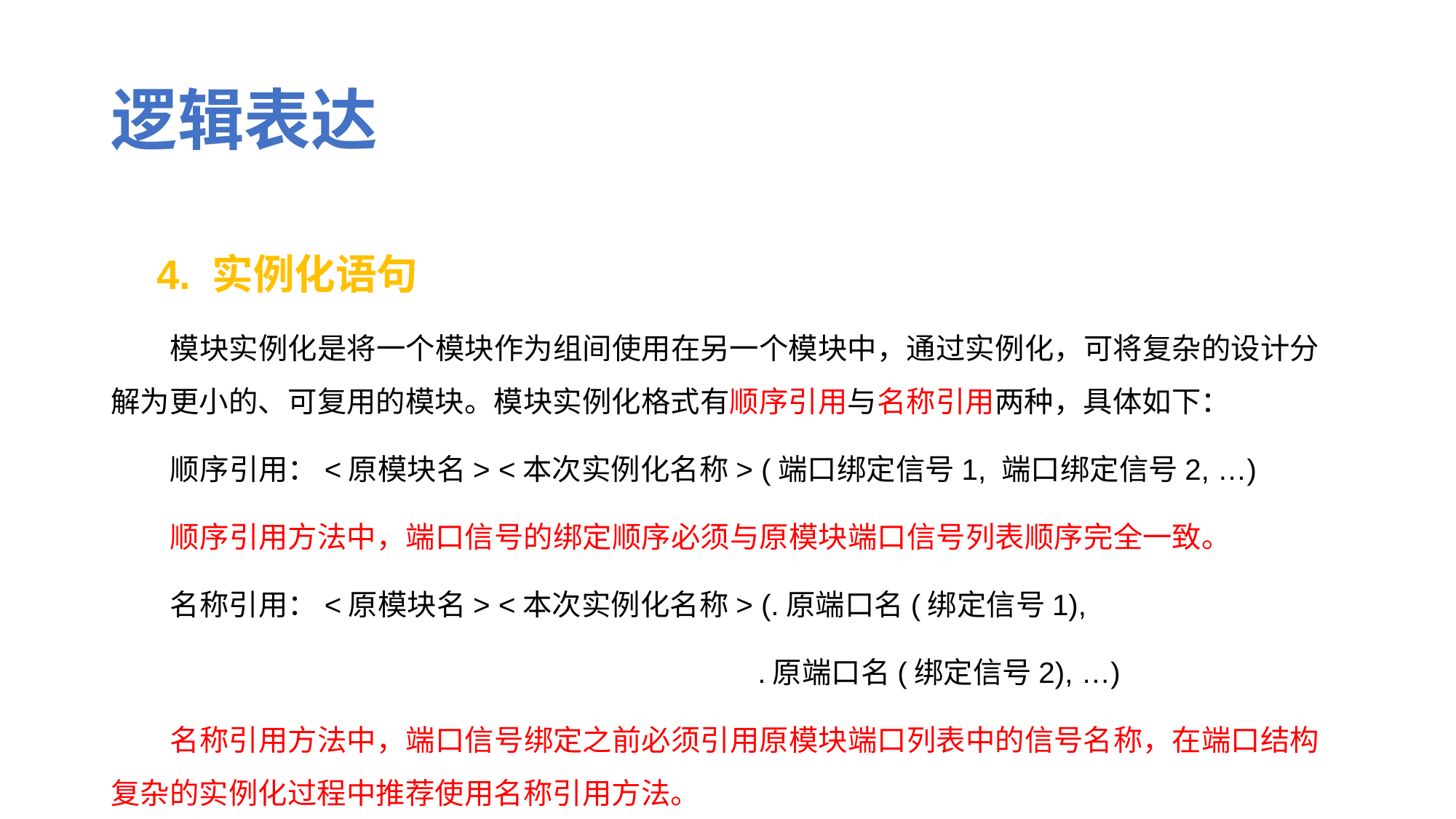

# 逻辑表达
    4. 实例化语句
        模块实例化是将一个模块作为组间使用在另一个模块中，通过实例化，可将复杂的设计分解为更小的、可复用的模块。模块实例化格式有顺序引用与名称引用两种，具体如下：
        顺序引用：<原模块名> <本次实例化名称> (端口绑定信号1, 端口绑定信号2, …)
        顺序引用方法中，端口信号的绑定顺序必须与原模块端口信号列表顺序完全一致。
        名称引用：<原模块名> <本次实例化名称> (.原端口名(绑定信号1),
                                                                               .原端口名(绑定信号2), …)
        名称引用方法中，端口信号绑定之前必须引用原模块端口列表中的信号名称，在端口结构复杂的实例化过程中推荐使用名称引用方法。